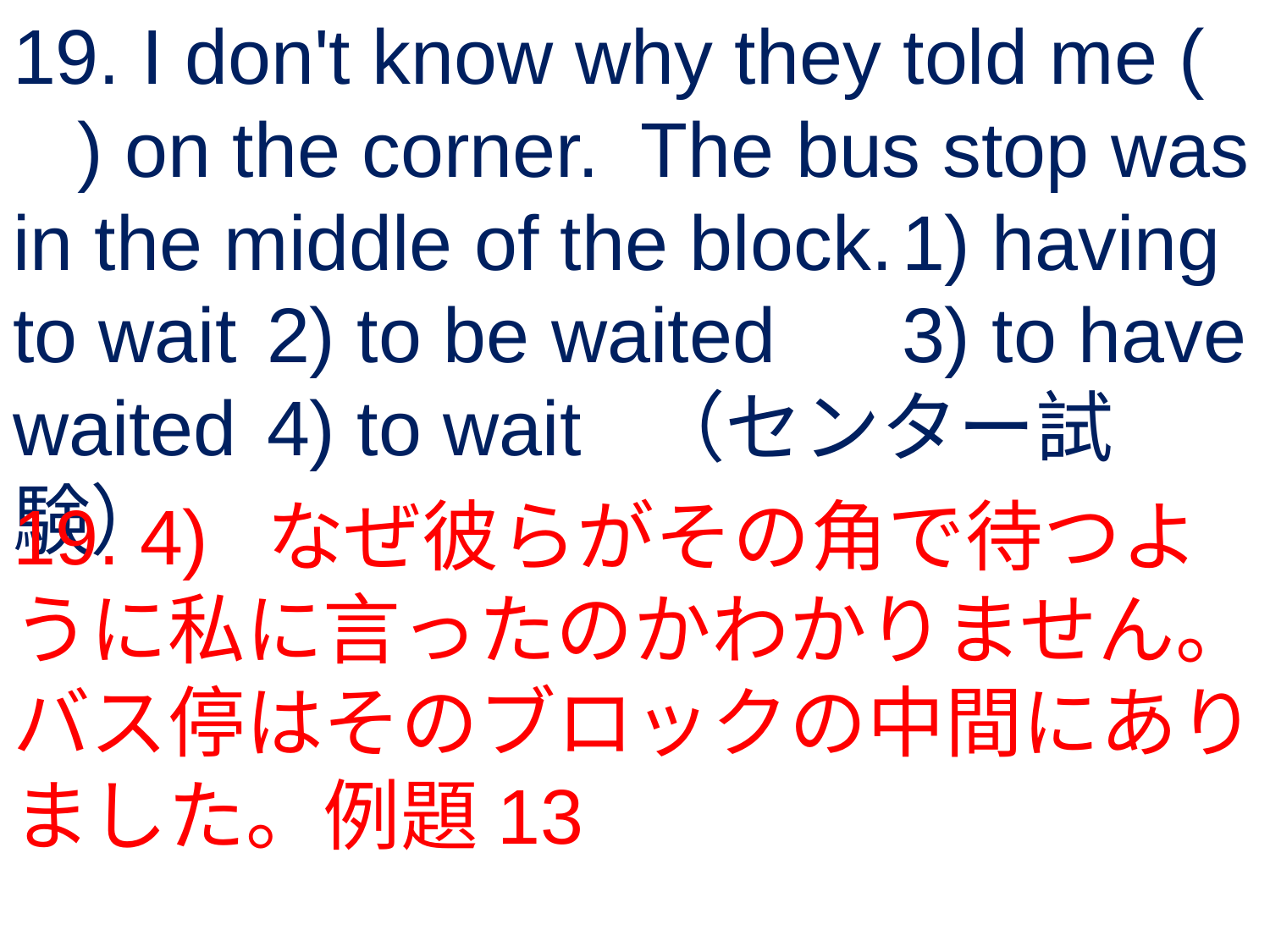

# 19. I don't know why they told me (      ) on the corner.  The bus stop was in the middle of the block.	1) having to wait	2) to be waited	3) to have waited	4) to wait	（センター試験）
19.	4) 	なぜ彼らがその角で待つように私に言ったのかわかりません。バス停はそのブロックの中間にありました。例題13